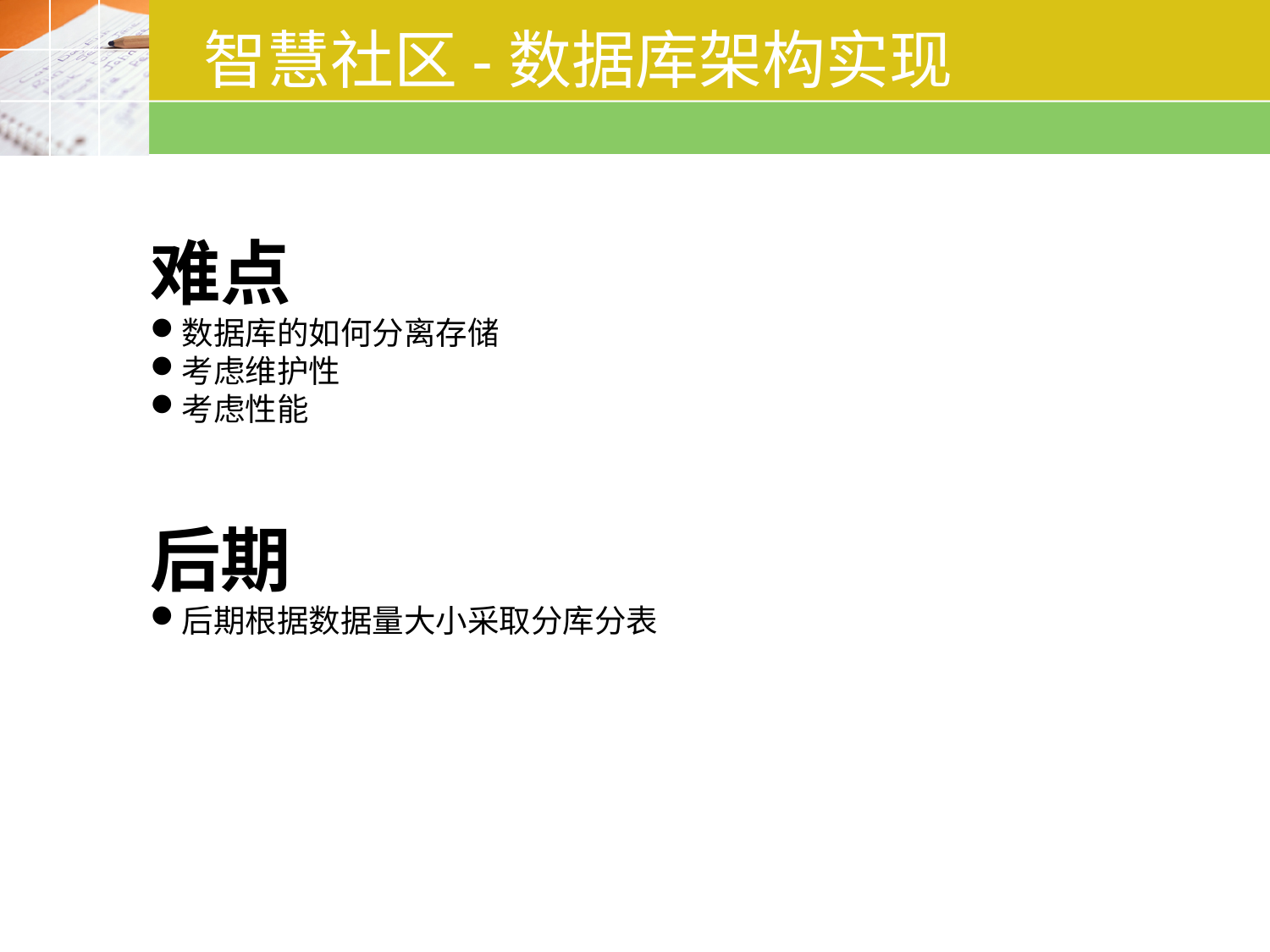

# 智慧社区-数据库架构实现
难点
数据库的如何分离存储
考虑维护性
考虑性能

后期
后期根据数据量大小采取分库分表

Click to add Text
Click to add Text
Click to add Text
Click to add Text
Click to add Text
Click to add Text
Click to add Text
Click to add Text
Click to add Text